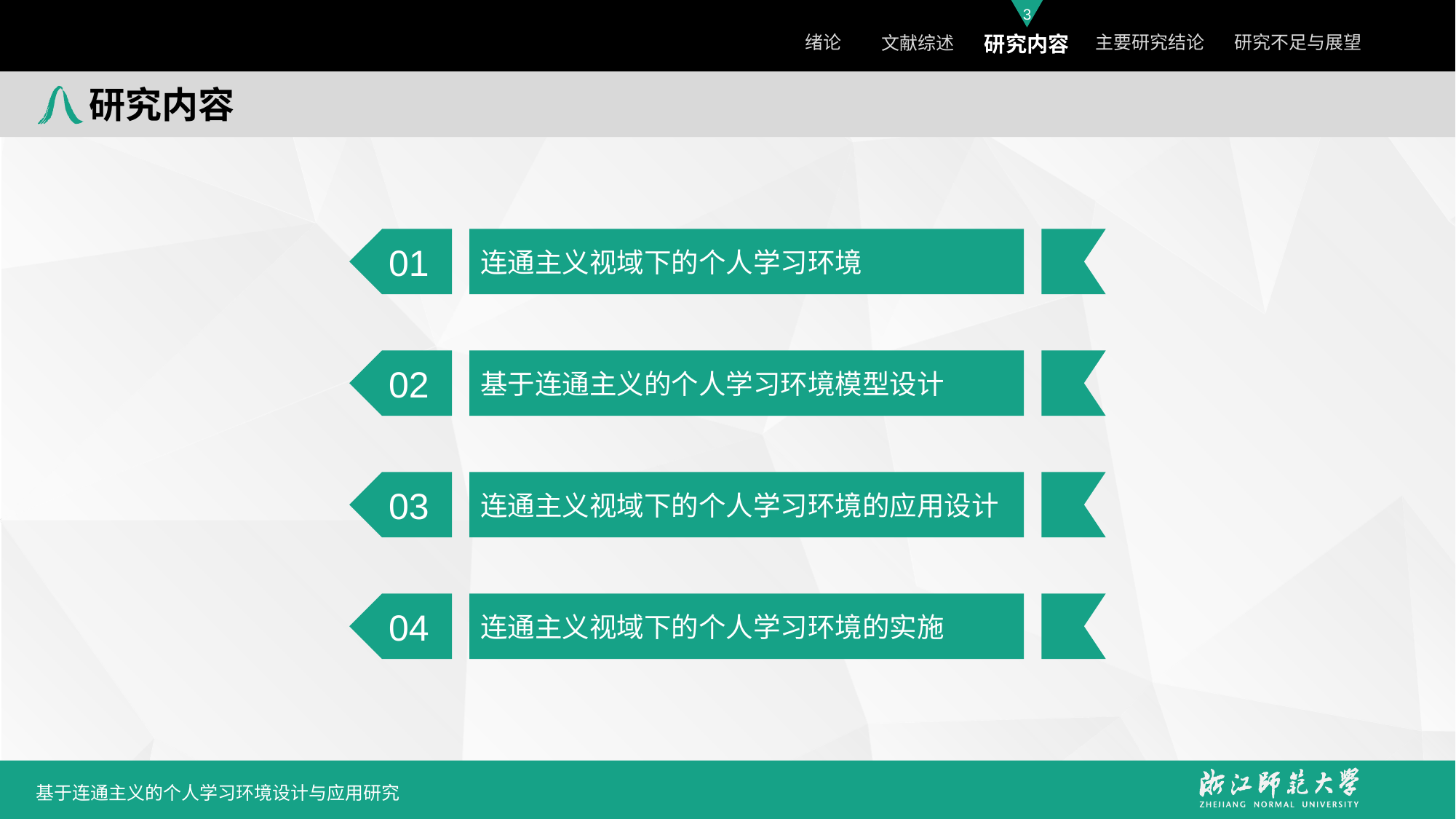

研究内容
01
连通主义视域下的个人学习环境

02
基于连通主义的个人学习环境模型设计

03
连通主义视域下的个人学习环境的应用设计

04
连通主义视域下的个人学习环境的实施